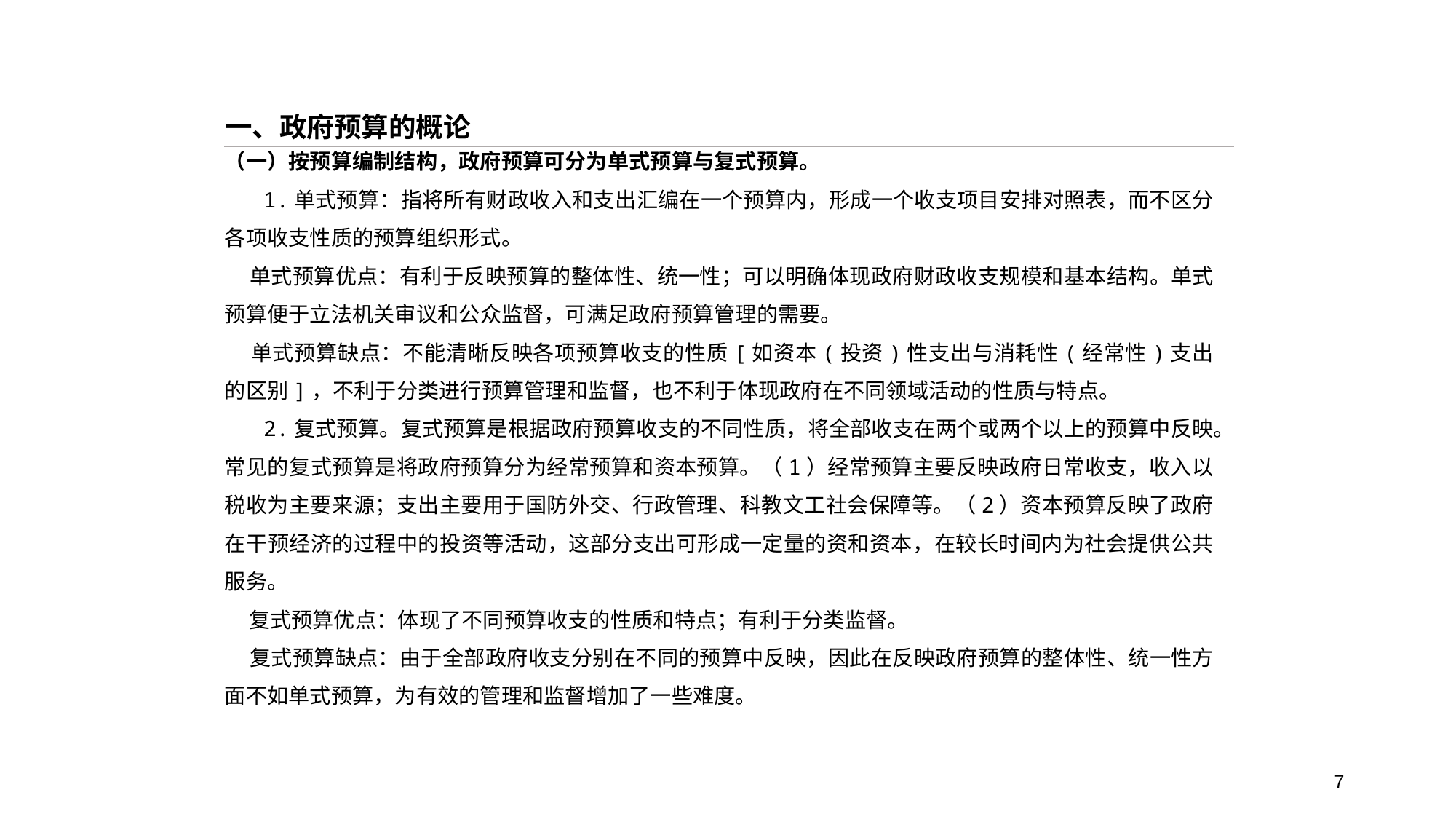

一、政府预算的概论
（一）按预算编制结构，政府预算可分为单式预算与复式预算。
   1.单式预算：指将所有财政收入和支出汇编在一个预算内，形成一个收支项目安排对照表，而不区分各项收支性质的预算组织形式。
    单式预算优点：有利于反映预算的整体性、统一性；可以明确体现政府财政收支规模和基本结构。单式预算便于立法机关审议和公众监督，可满足政府预算管理的需要。
    单式预算缺点：不能清晰反映各项预算收支的性质[如资本(投资)性支出与消耗性(经常性)支出的区别]，不利于分类进行预算管理和监督，也不利于体现政府在不同领域活动的性质与特点。
   2.复式预算。复式预算是根据政府预算收支的不同性质，将全部收支在两个或两个以上的预算中反映。常见的复式预算是将政府预算分为经常预算和资本预算。（1）经常预算主要反映政府日常收支，收入以税收为主要来源；支出主要用于国防外交、行政管理、科教文工社会保障等。（2）资本预算反映了政府在干预经济的过程中的投资等活动，这部分支出可形成一定量的资和资本，在较长时间内为社会提供公共服务。
    复式预算优点：体现了不同预算收支的性质和特点；有利于分类监督。
    复式预算缺点：由于全部政府收支分别在不同的预算中反映，因此在反映政府预算的整体性、统一性方面不如单式预算，为有效的管理和监督增加了一些难度。

7